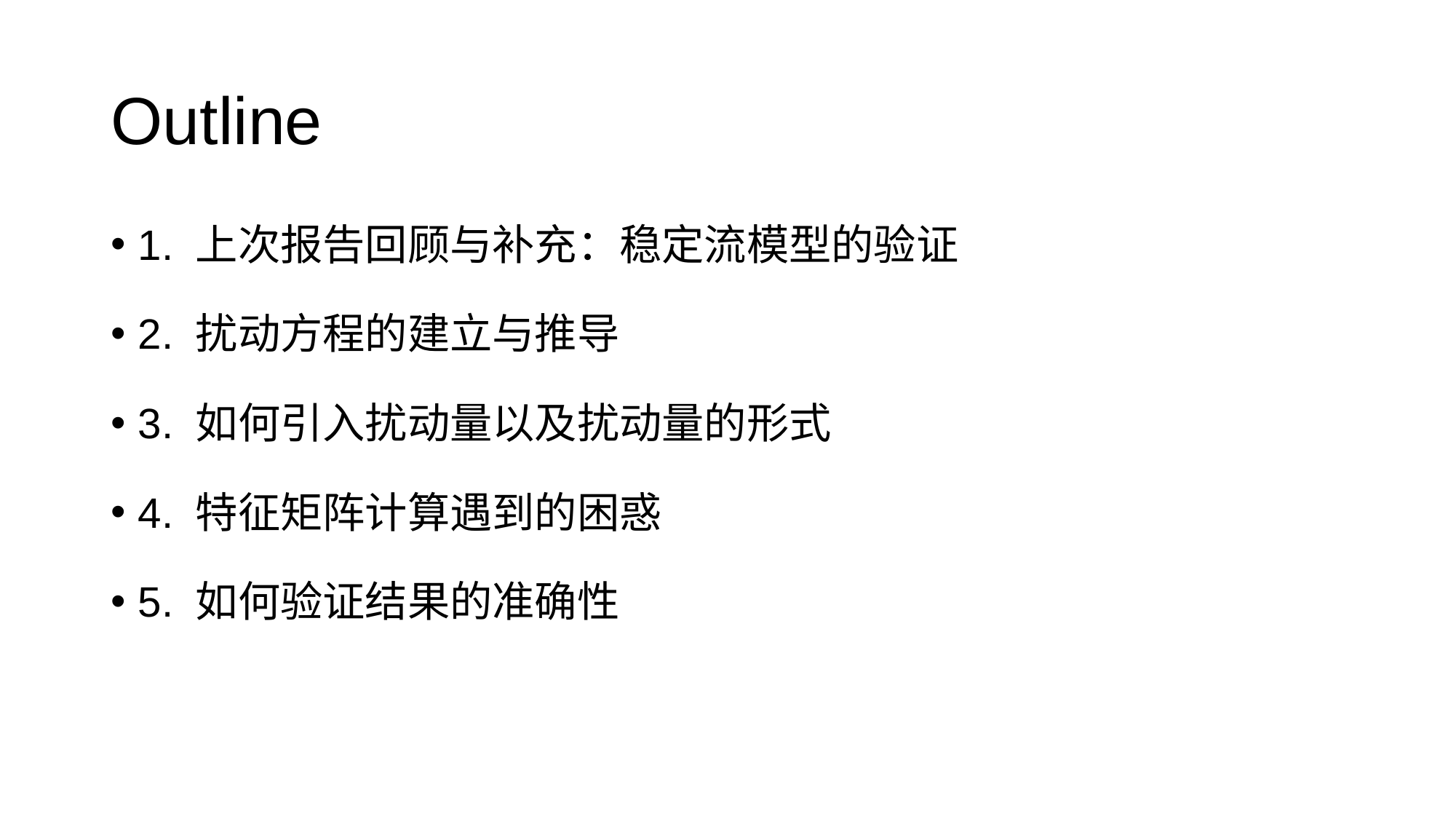

# Outline
1. 上次报告回顾与补充：稳定流模型的验证

2. 扰动方程的建立与推导

3. 如何引入扰动量以及扰动量的形式

4. 特征矩阵计算遇到的困惑

5. 如何验证结果的准确性